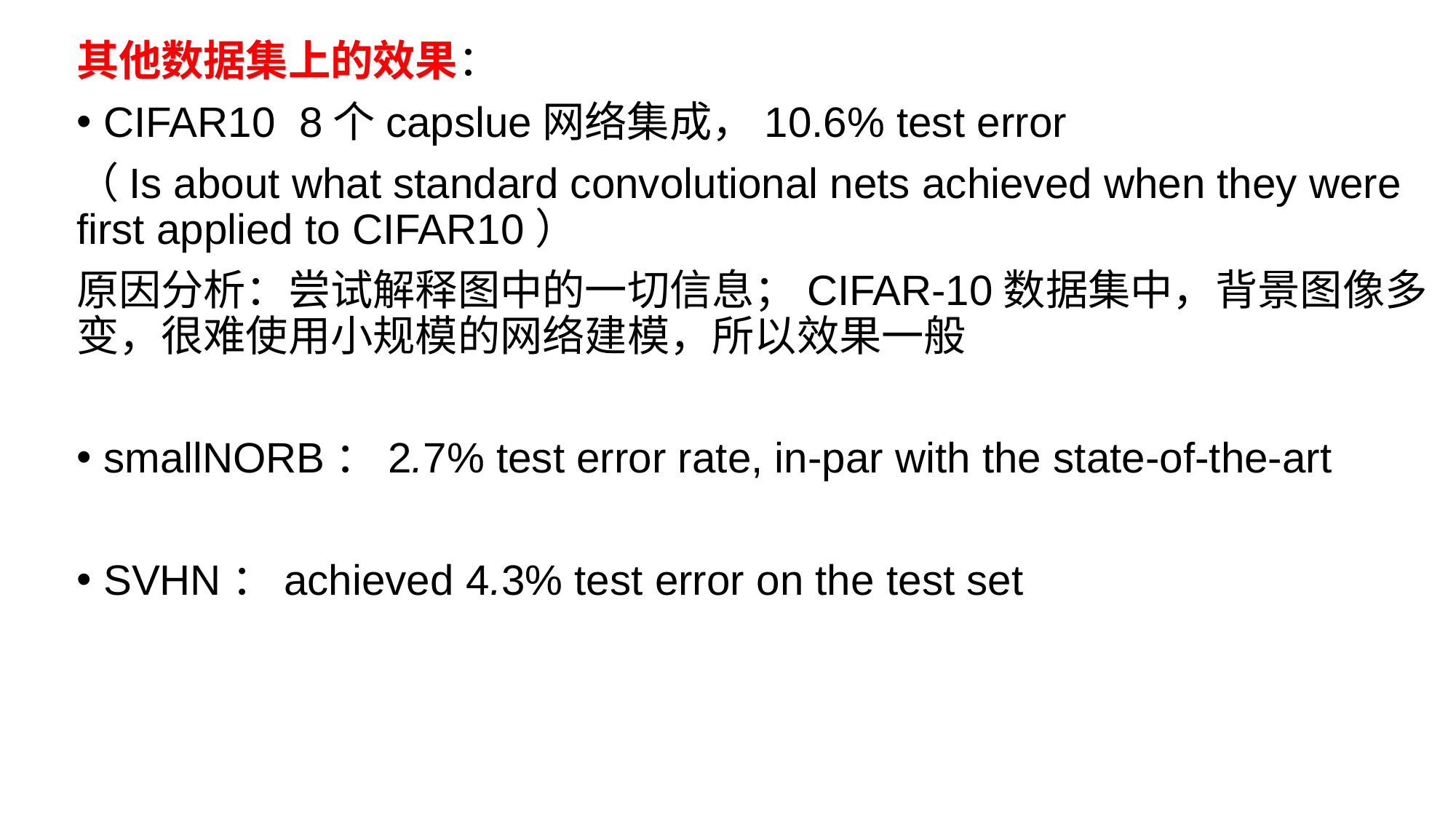

其他数据集上的效果：
CIFAR10  8个capslue网络集成，10.6% test error
（Is about what standard convolutional nets achieved when they were first applied to CIFAR10）
原因分析：尝试解释图中的一切信息；CIFAR-10数据集中，背景图像多变，很难使用小规模的网络建模，所以效果一般

smallNORB：2.7% test error rate, in-par with the state-of-the-art

SVHN：achieved 4.3% test error on the test set